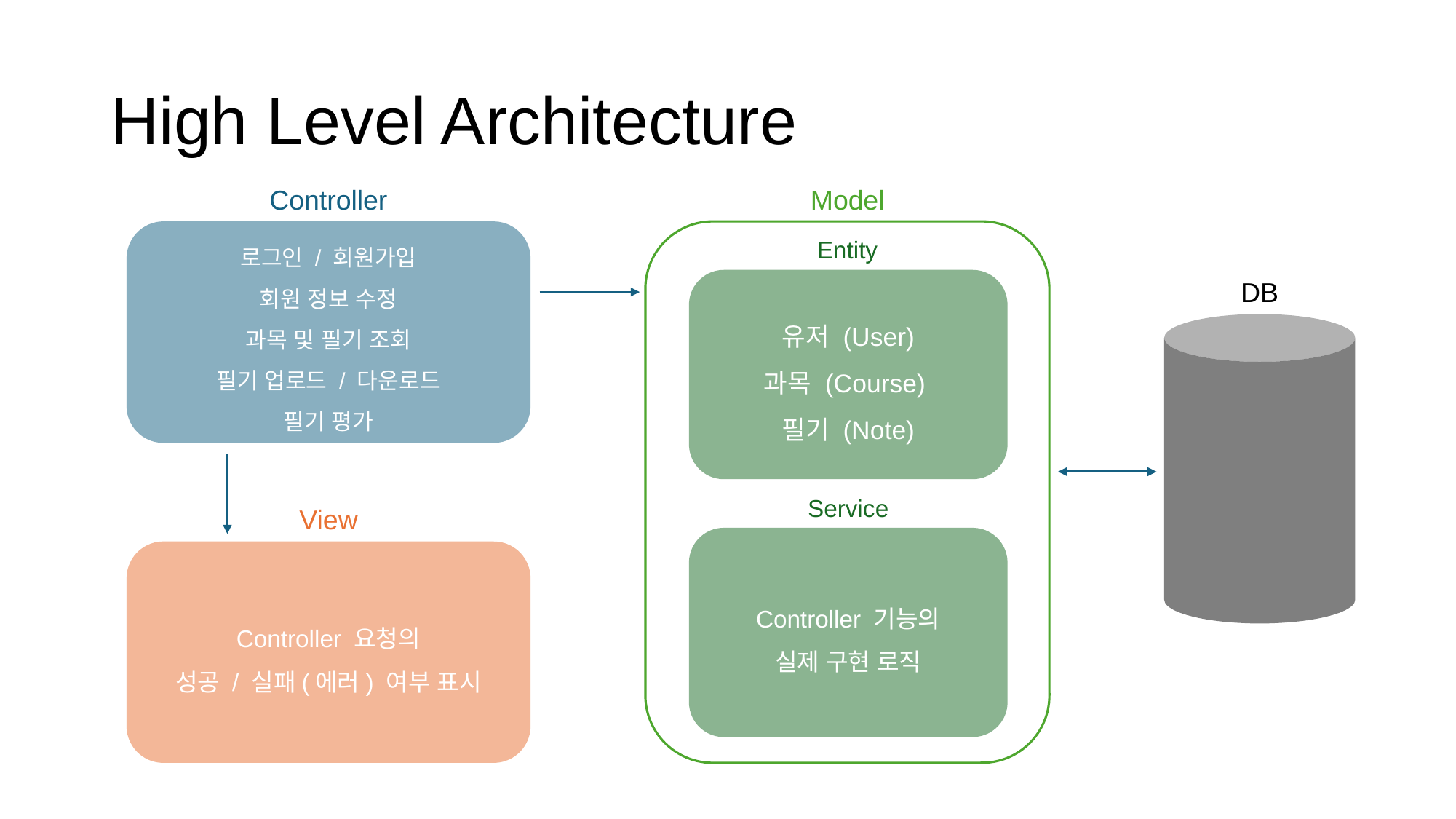

# High Level Architecture
Controller
Model
로그인 / 회원가입
회원 정보 수정
과목 및 필기 조회
필기 업로드 / 다운로드
필기 평가

Entity
유저 (User)
과목 (Course)
필기 (Note)
DB

Service
View
Controller 기능의
실제 구현 로직
Controller 요청의
성공 / 실패(에러) 여부 표시